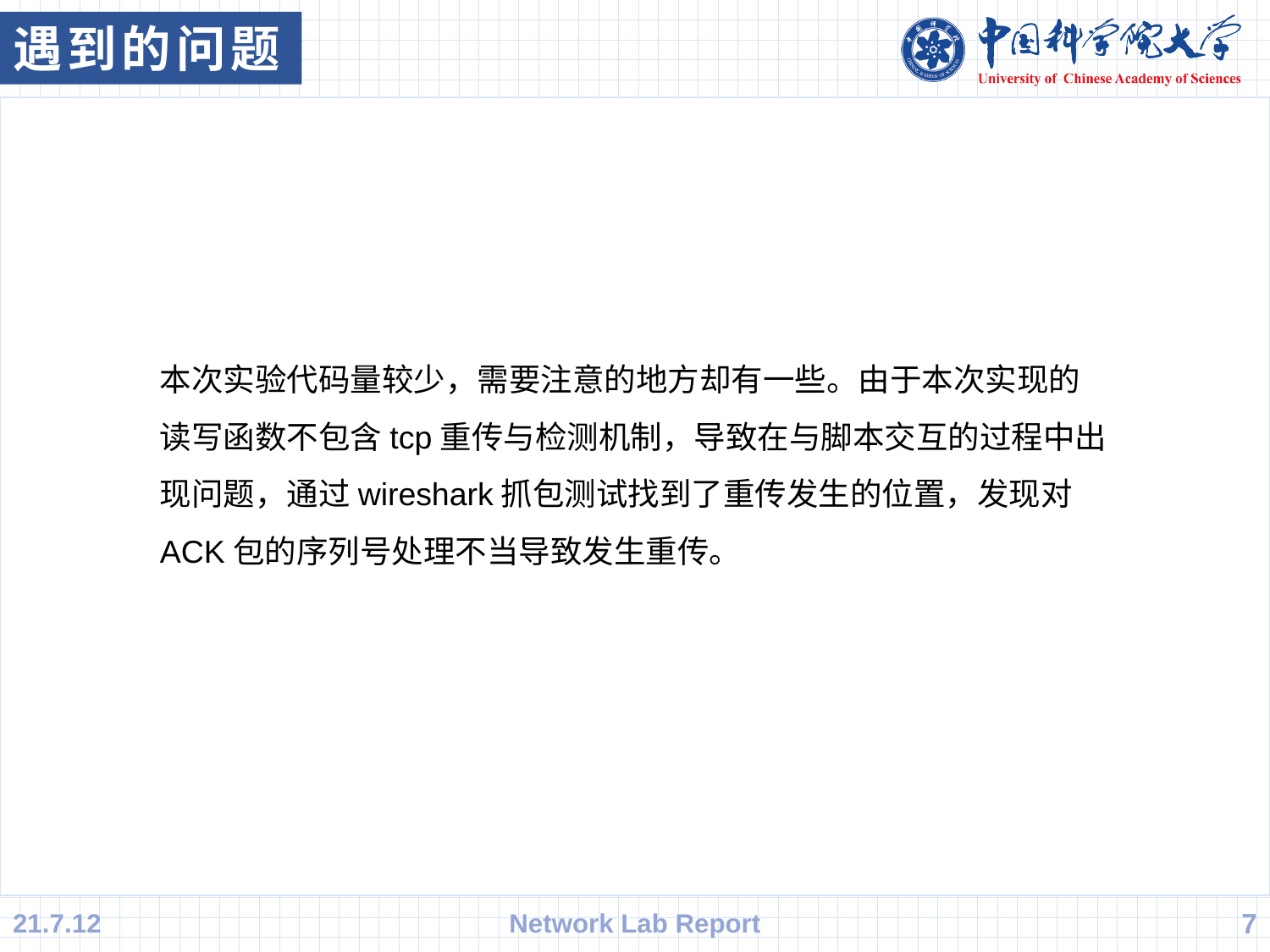

遇到的问题
本次实验代码量较少，需要注意的地方却有一些。由于本次实现的读写函数不包含tcp重传与检测机制，导致在与脚本交互的过程中出现问题，通过wireshark抓包测试找到了重传发生的位置，发现对ACK包的序列号处理不当导致发生重传。
21.7.12
Network Lab Report
7